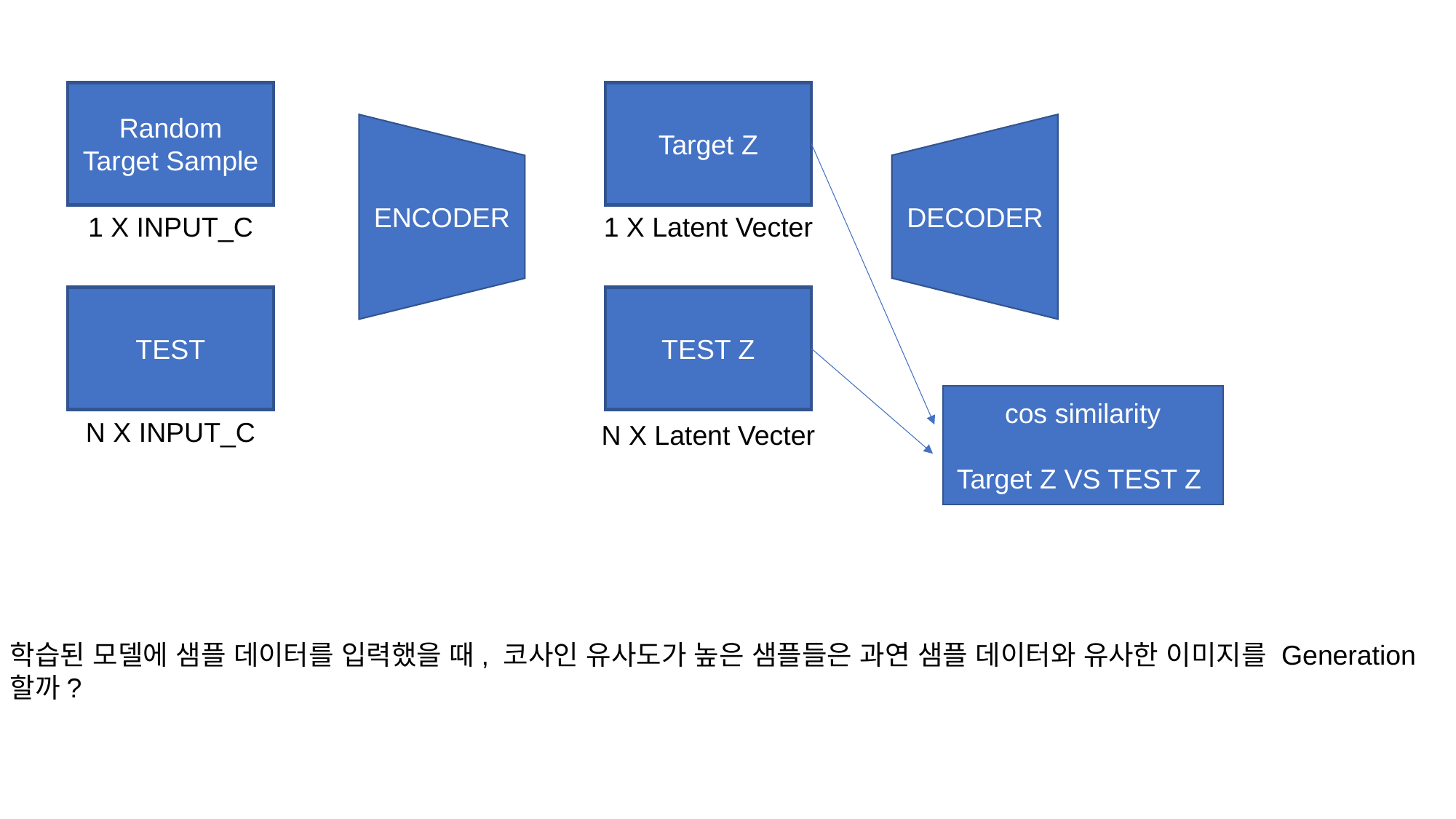

Random
Target Sample
Target Z
ENCODER

DECODER
1 X INPUT_C
1 X Latent Vecter
TEST
TEST Z
cos similarity

Target Z VS TEST Z
N X INPUT_C
N X Latent Vecter
학습된 모델에 샘플 데이터를 입력했을 때, 코사인 유사도가 높은 샘플들은 과연 샘플 데이터와 유사한 이미지를 Generation 할까?